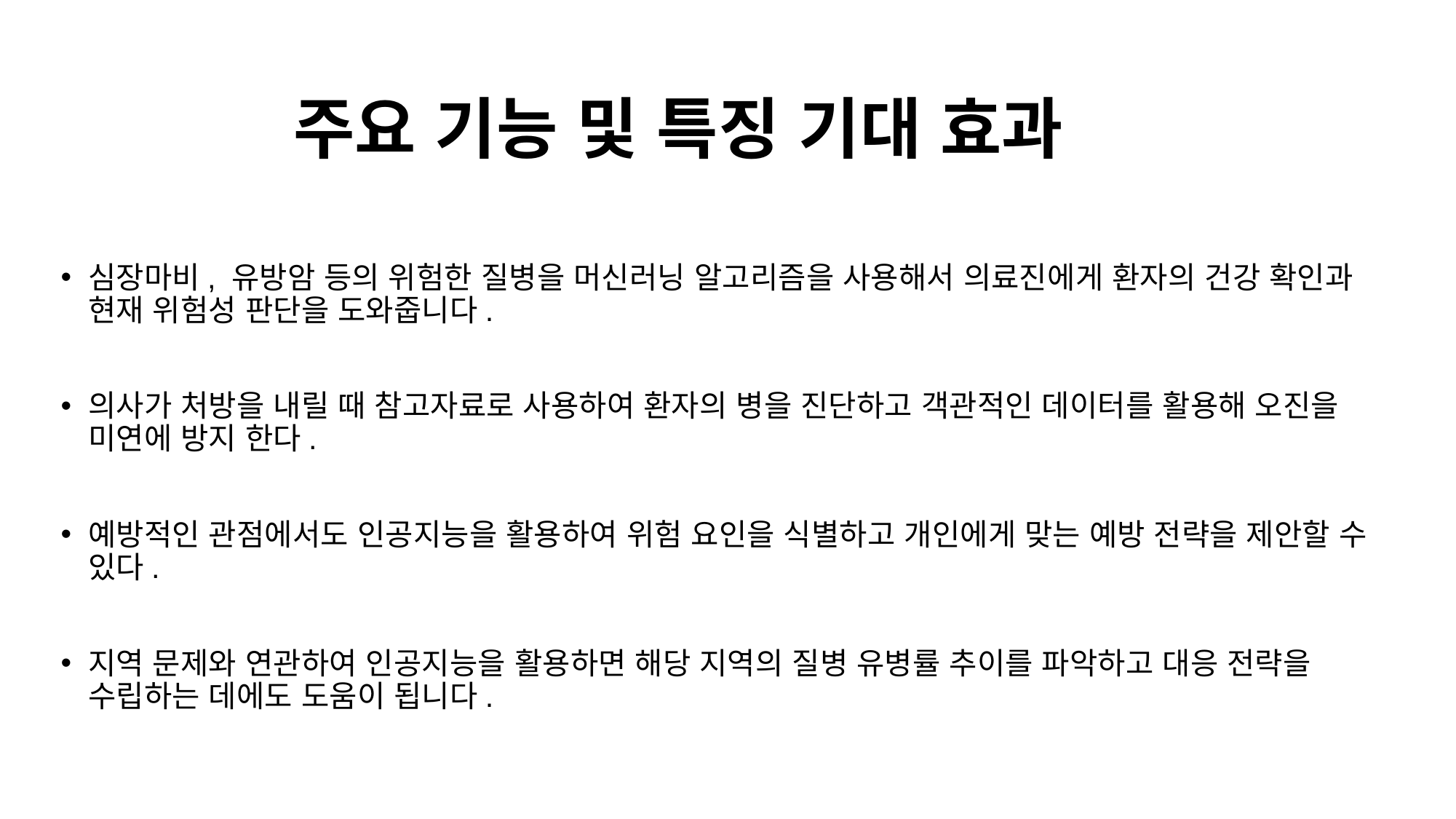

주요 기능 및 특징 기대 효과
심장마비, 유방암 등의 위험한 질병을 머신러닝 알고리즘을 사용해서 의료진에게 환자의 건강 확인과 현재 위험성 판단을 도와줍니다.

의사가 처방을 내릴 때 참고자료로 사용하여 환자의 병을 진단하고 객관적인 데이터를 활용해 오진을 미연에 방지 한다.

예방적인 관점에서도 인공지능을 활용하여 위험 요인을 식별하고 개인에게 맞는 예방 전략을 제안할 수 있다.

지역 문제와 연관하여 인공지능을 활용하면 해당 지역의 질병 유병률 추이를 파악하고 대응 전략을 수립하는 데에도 도움이 됩니다.